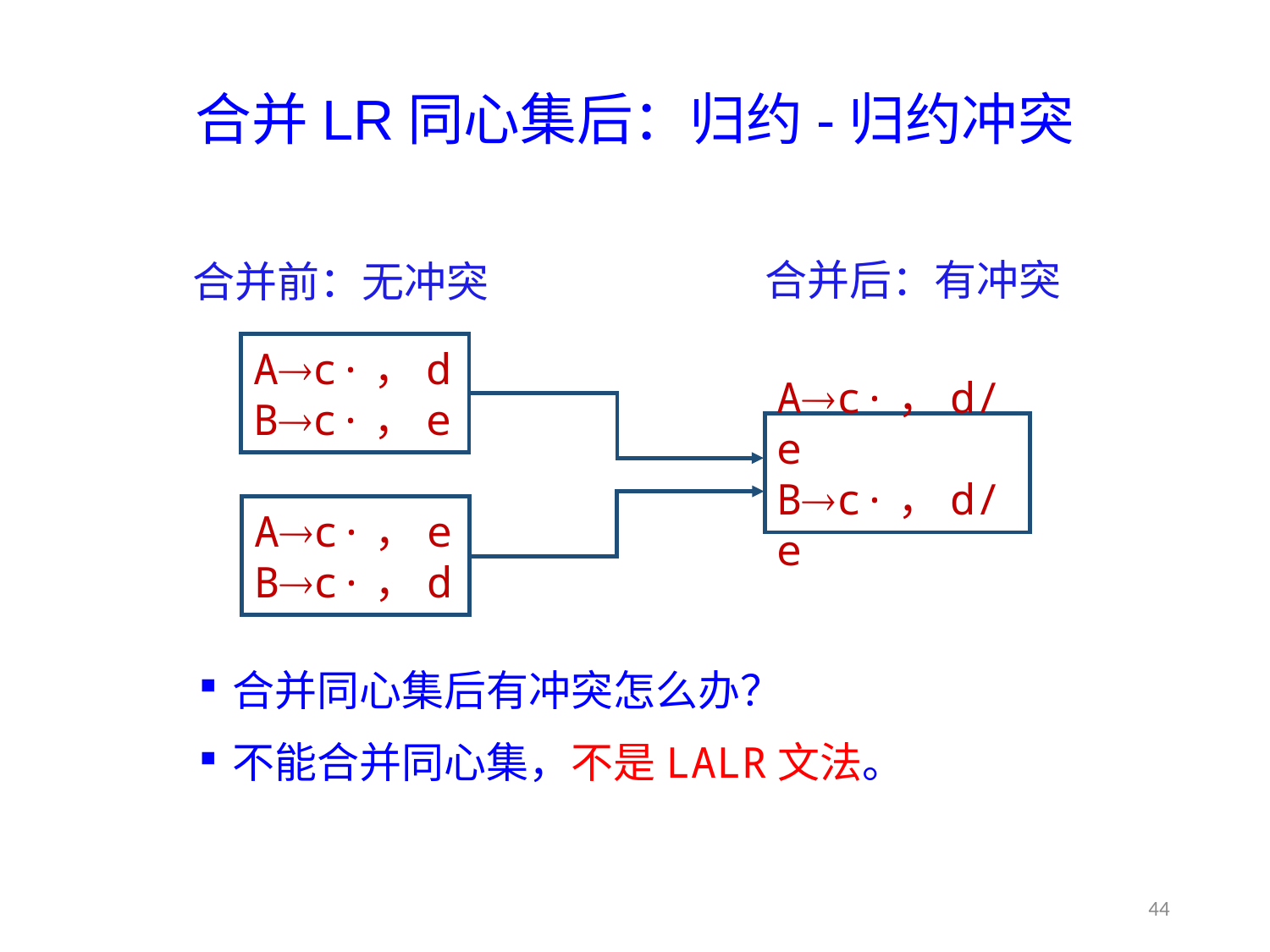

# 合并LR同心集后：归约-归约冲突
合并后：有冲突
合并前：无冲突
A→c·，d
B→c·，e
A→c·，d/e
B→c·，d/e
A→c·，e
B→c·，d
合并同心集后有冲突怎么办？
不能合并同心集，不是LALR文法。
44